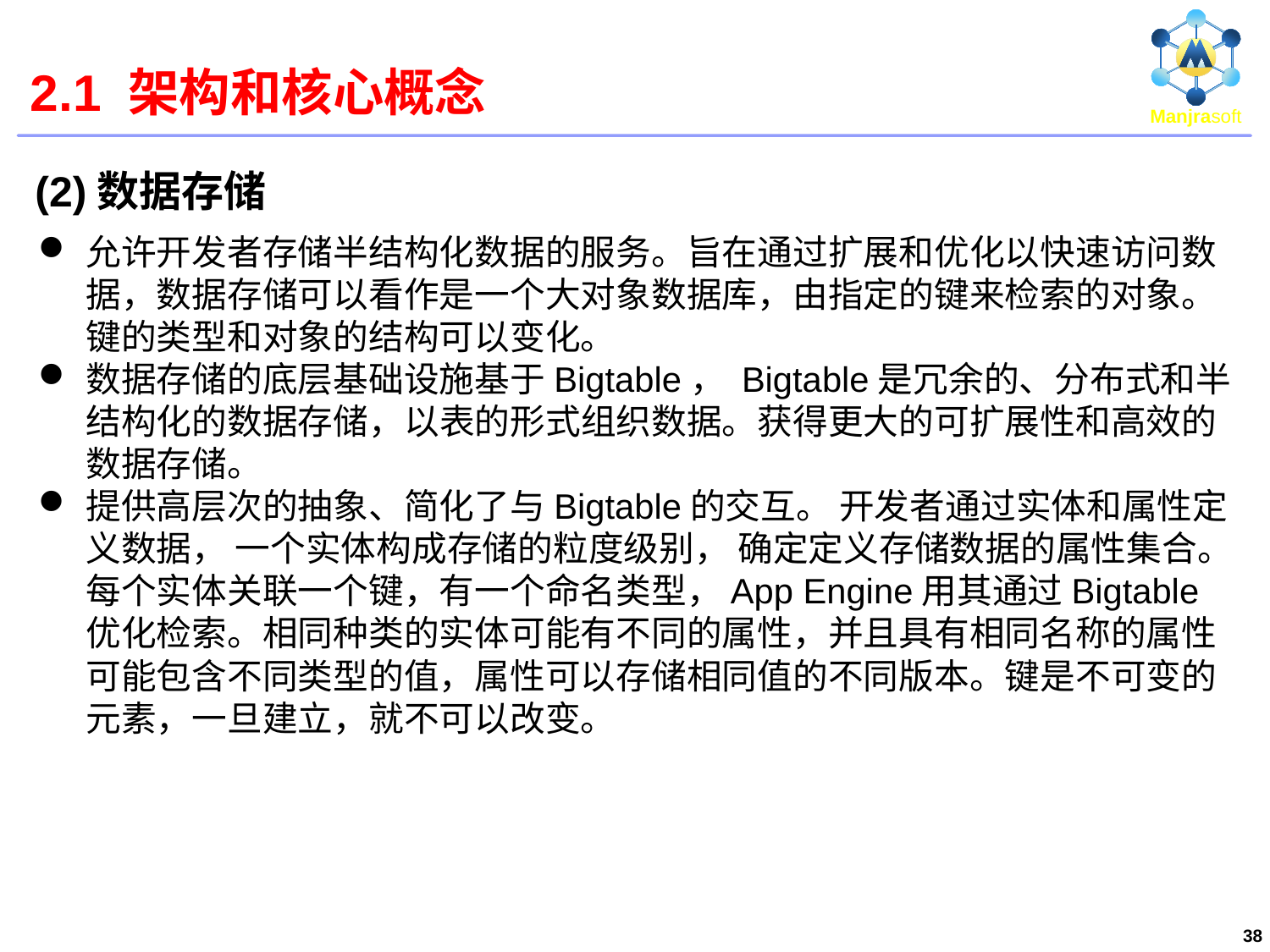

# 2.1 架构和核心概念
(2)数据存储
允许开发者存储半结构化数据的服务。旨在通过扩展和优化以快速访问数据，数据存储可以看作是一个大对象数据库，由指定的键来检索的对象。键的类型和对象的结构可以变化。
数据存储的底层基础设施基于Bigtable， Bigtable是冗余的、分布式和半结构化的数据存储，以表的形式组织数据。获得更大的可扩展性和高效的数据存储。
提供高层次的抽象、简化了与Bigtable的交互。 开发者通过实体和属性定义数据， 一个实体构成存储的粒度级别， 确定定义存储数据的属性集合。每个实体关联一个键，有一个命名类型，App Engine用其通过Bigtable优化检索。相同种类的实体可能有不同的属性，并且具有相同名称的属性可能包含不同类型的值，属性可以存储相同值的不同版本。键是不可变的元素，一旦建立，就不可以改变。
38